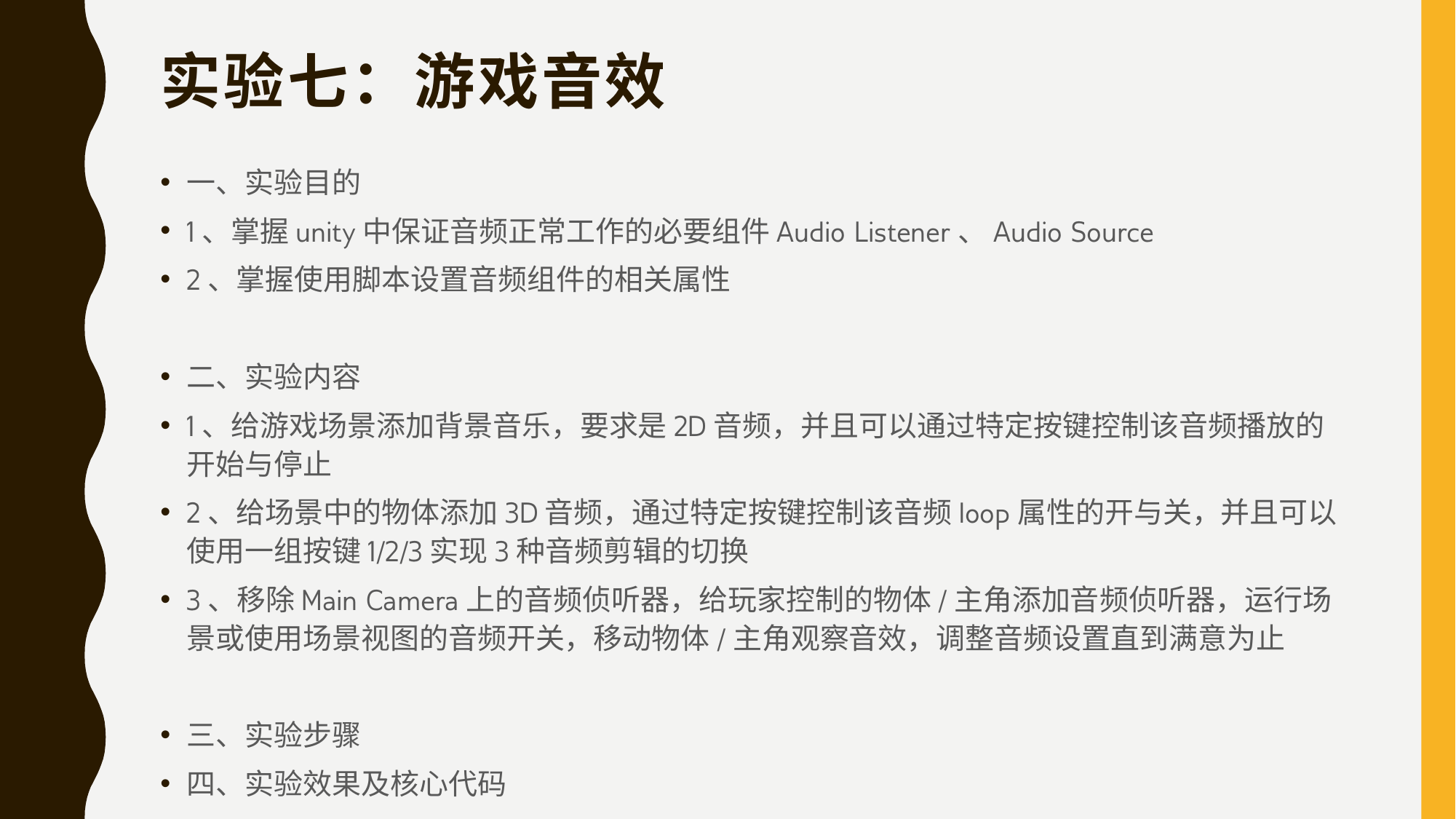

# 实验七：游戏音效
一、实验目的
1、掌握unity中保证音频正常工作的必要组件Audio Listener、Audio Source
2、掌握使用脚本设置音频组件的相关属性

二、实验内容
1、给游戏场景添加背景音乐，要求是2D音频，并且可以通过特定按键控制该音频播放的开始与停止
2、给场景中的物体添加3D音频，通过特定按键控制该音频loop属性的开与关，并且可以使用一组按键1/2/3实现3种音频剪辑的切换
3、移除Main Camera上的音频侦听器，给玩家控制的物体/主角添加音频侦听器，运行场景或使用场景视图的音频开关，移动物体/主角观察音效，调整音频设置直到满意为止

三、实验步骤
四、实验效果及核心代码